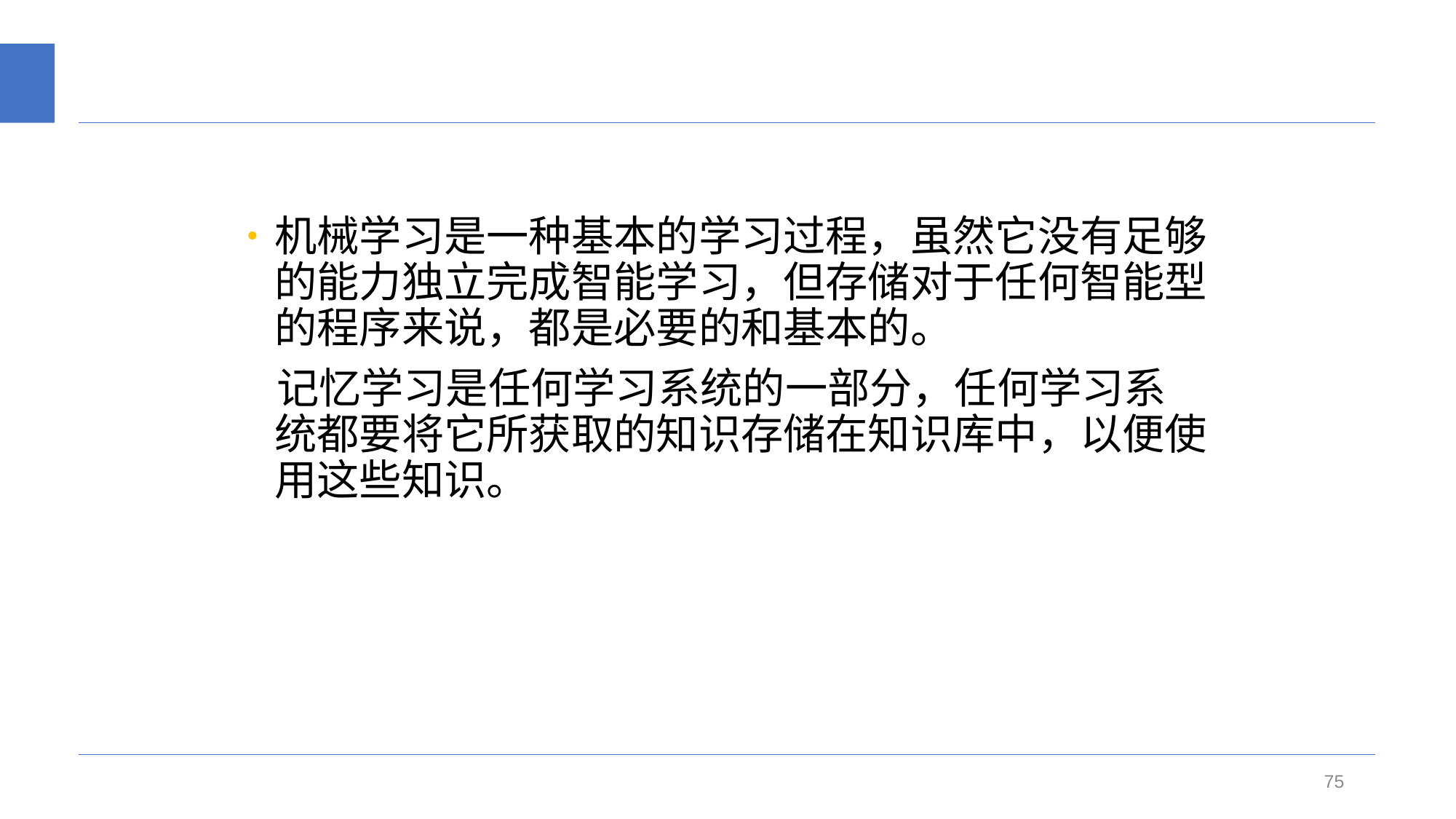

机械学习是一种基本的学习过程，虽然它没有足够的能力独立完成智能学习，但存储对于任何智能型的程序来说，都是必要的和基本的。
  记忆学习是任何学习系统的一部分，任何学习系统都要将它所获取的知识存储在知识库中，以便使用这些知识。

75